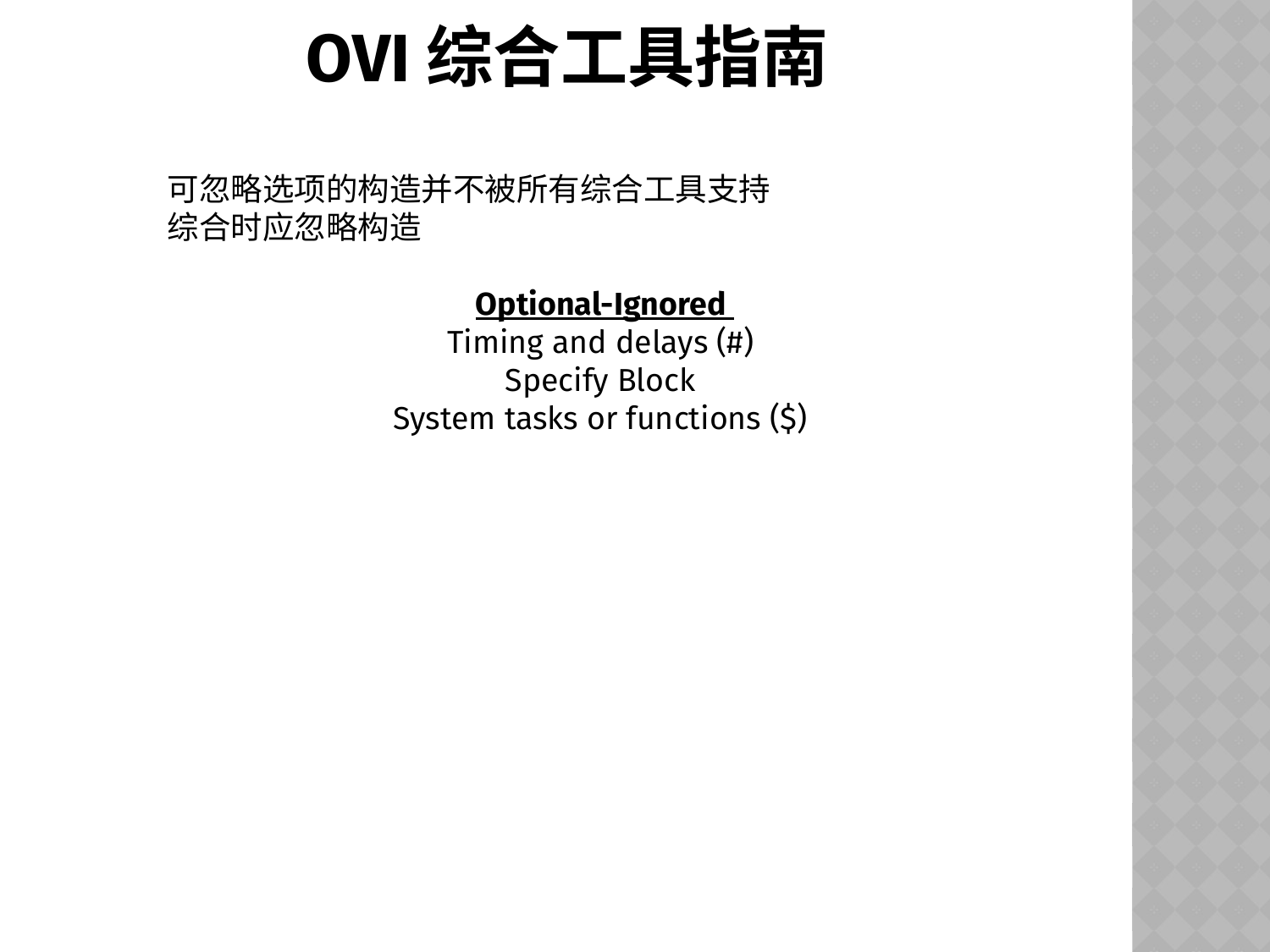

# Ovi综合工具指南
可忽略选项的构造并不被所有综合工具支持
综合时应忽略构造

Optional-Ignored
Timing and delays (#)
Specify Block
System tasks or functions ($)